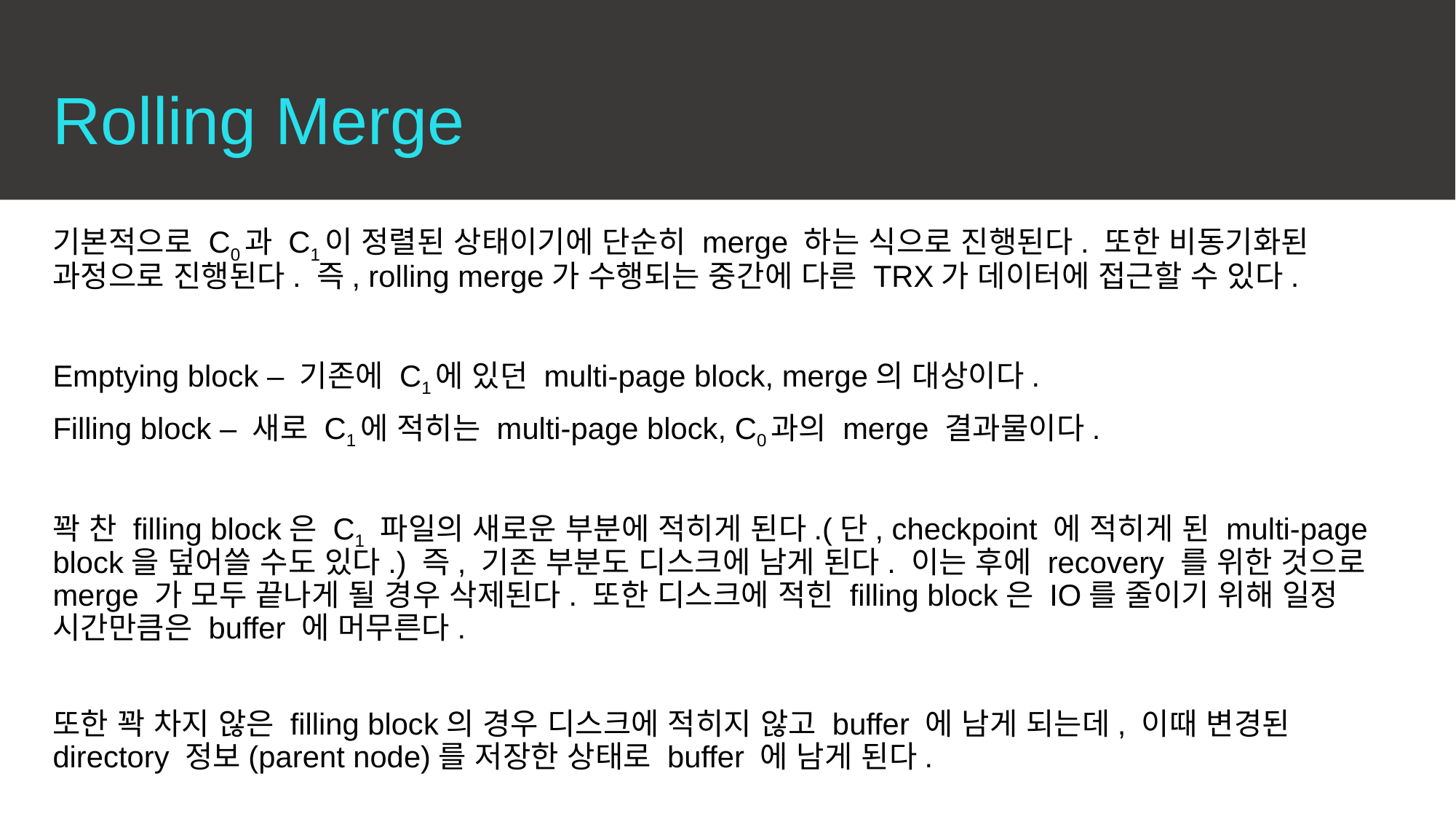

# Rolling Merge
기본적으로 C0과 C1이 정렬된 상태이기에 단순히 merge 하는 식으로 진행된다. 또한 비동기화된 과정으로 진행된다. 즉, rolling merge가 수행되는 중간에 다른 TRX가 데이터에 접근할 수 있다.

Emptying block – 기존에 C1에 있던 multi-page block, merge의 대상이다.
Filling block – 새로 C1에 적히는 multi-page block, C0과의 merge 결과물이다.

꽉 찬 filling block은 C1 파일의 새로운 부분에 적히게 된다.(단, checkpoint 에 적히게 된 multi-page block을 덮어쓸 수도 있다.) 즉, 기존 부분도 디스크에 남게 된다. 이는 후에 recovery 를 위한 것으로 merge 가 모두 끝나게 될 경우 삭제된다. 또한 디스크에 적힌 filling block은 IO를 줄이기 위해 일정 시간만큼은 buffer 에 머무른다.

또한 꽉 차지 않은 filling block의 경우 디스크에 적히지 않고 buffer 에 남게 되는데, 이때 변경된 directory 정보(parent node)를 저장한 상태로 buffer 에 남게 된다.